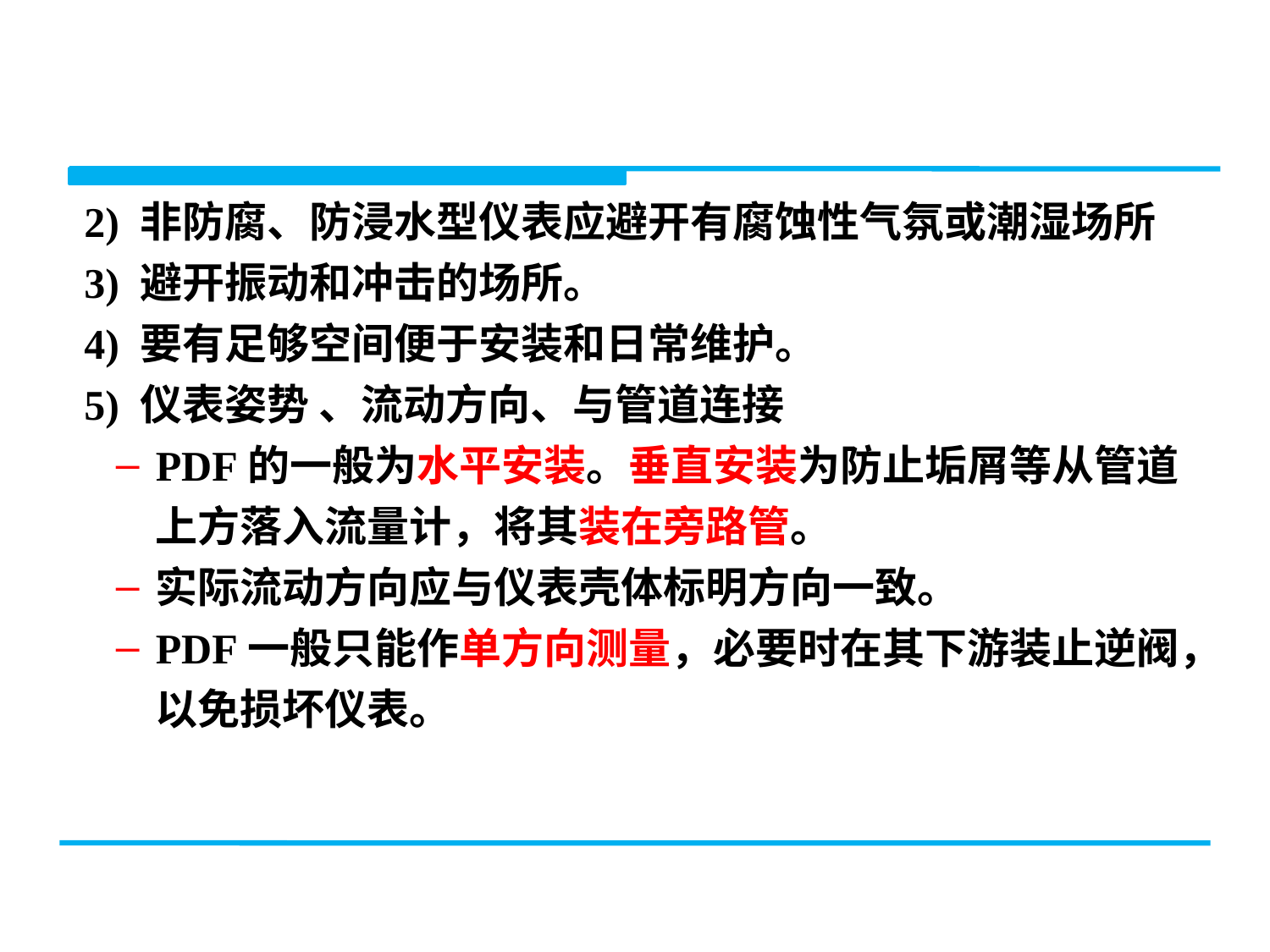

2) 非防腐、防浸水型仪表应避开有腐蚀性气氛或潮湿场所
   3) 避开振动和冲击的场所。
   4) 要有足够空间便于安装和日常维护。
   5) 仪表姿势 、流动方向、与管道连接
PDF的一般为水平安装。垂直安装为防止垢屑等从管道上方落入流量计，将其装在旁路管。
实际流动方向应与仪表壳体标明方向一致。
PDF一般只能作单方向测量，必要时在其下游装止逆阀，以免损坏仪表。